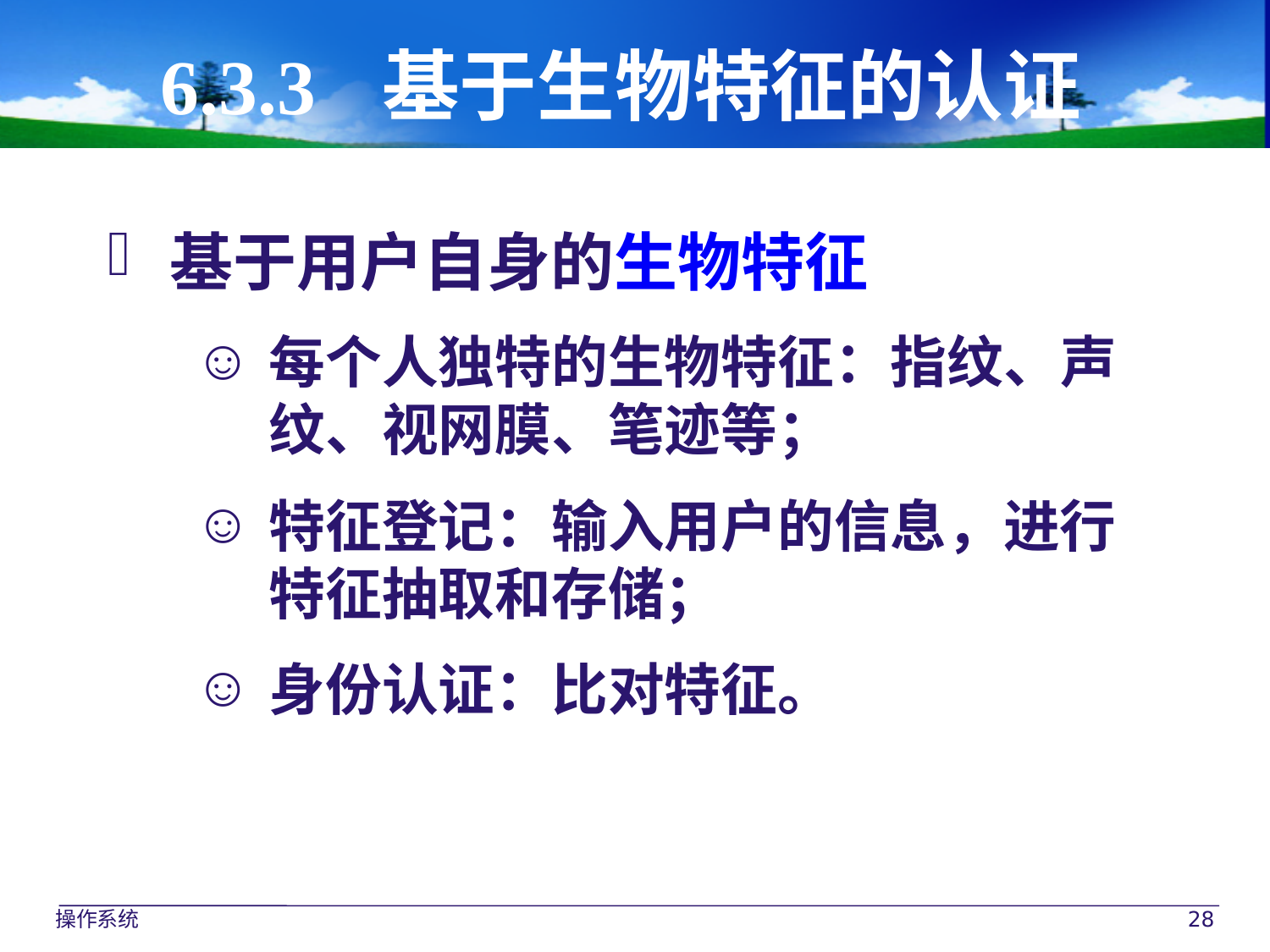

# 6.3.3 基于生物特征的认证
基于用户自身的生物特征
每个人独特的生物特征：指纹、声纹、视网膜、笔迹等；
特征登记：输入用户的信息，进行特征抽取和存储；
身份认证：比对特征。
操作系统
28